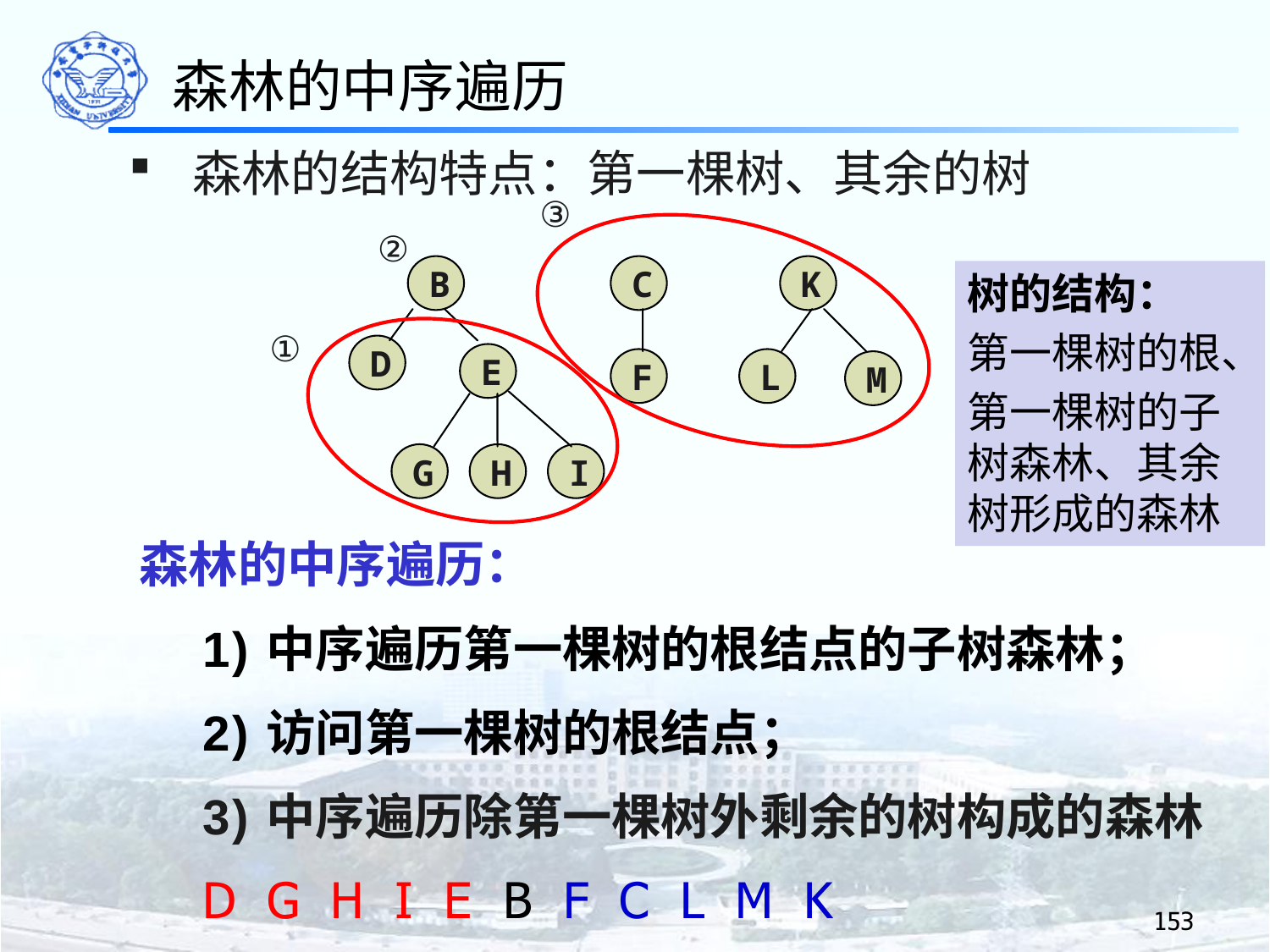

森林的中序遍历
  森林的结构特点：第一棵树、其余的树
③
②

B

C

K
树的结构：
第一棵树的根、
第一棵树的子树森林、其余树形成的森林

①

D

E

F

L

M

G

H

I
森林的中序遍历：
中序遍历第一棵树的根结点的子树森林；
访问第一棵树的根结点；
中序遍历除第一棵树外剩余的树构成的森林
D  G  H  I  E  B  F  C  L  M  K

153